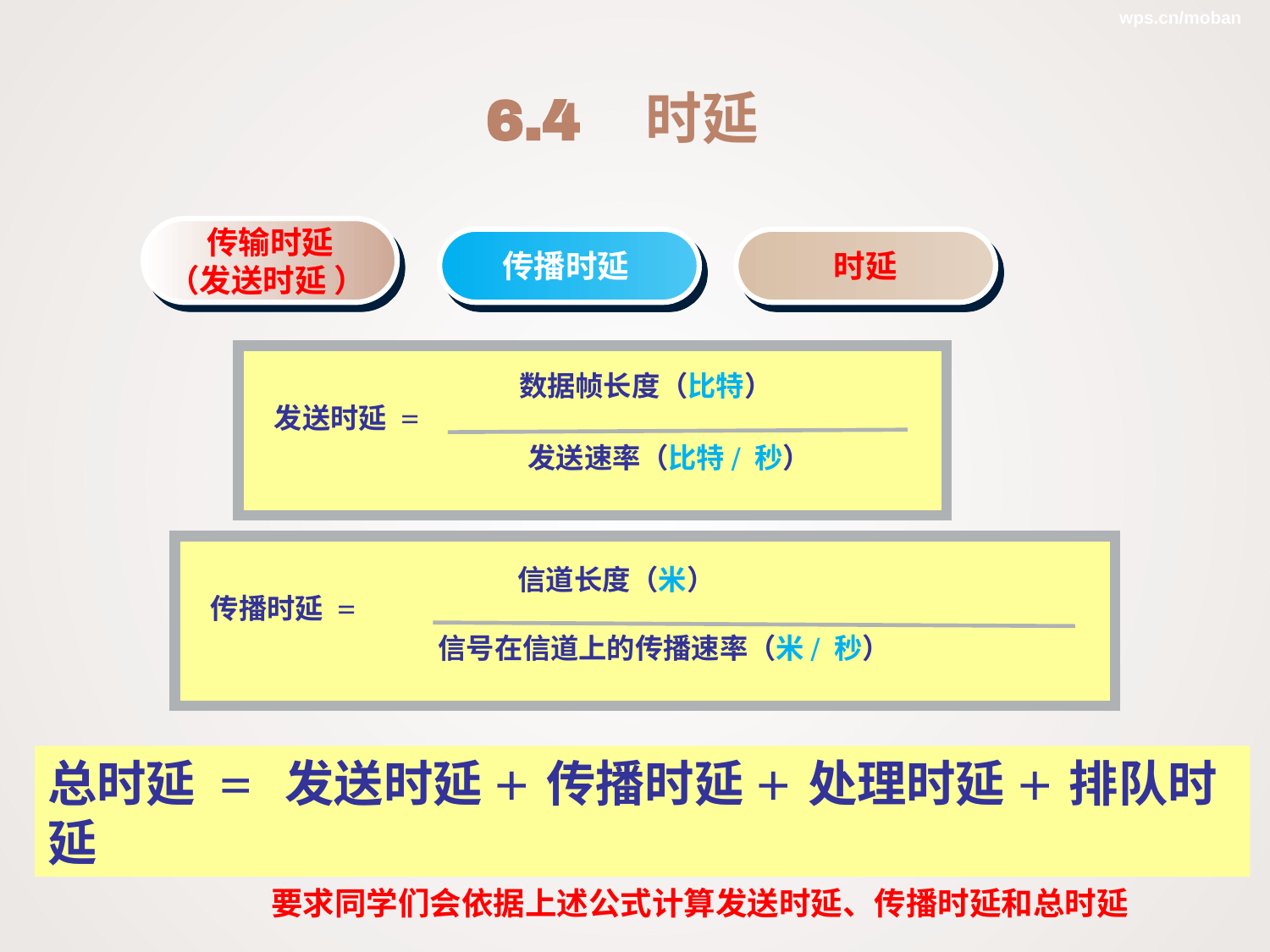

wps.cn/moban
6.4	 时延
传输时延
（发送时延 ）
传播时延
时延

数据帧长度（比特）
发送时延 =

发送速率（比特/秒）

信道长度（米）
传播时延 =

信号在信道上的传播速率（米/秒）
总时延 = 发送时延+传播时延+处理时延+排队时延
要求同学们会依据上述公式计算发送时延、传播时延和总时延